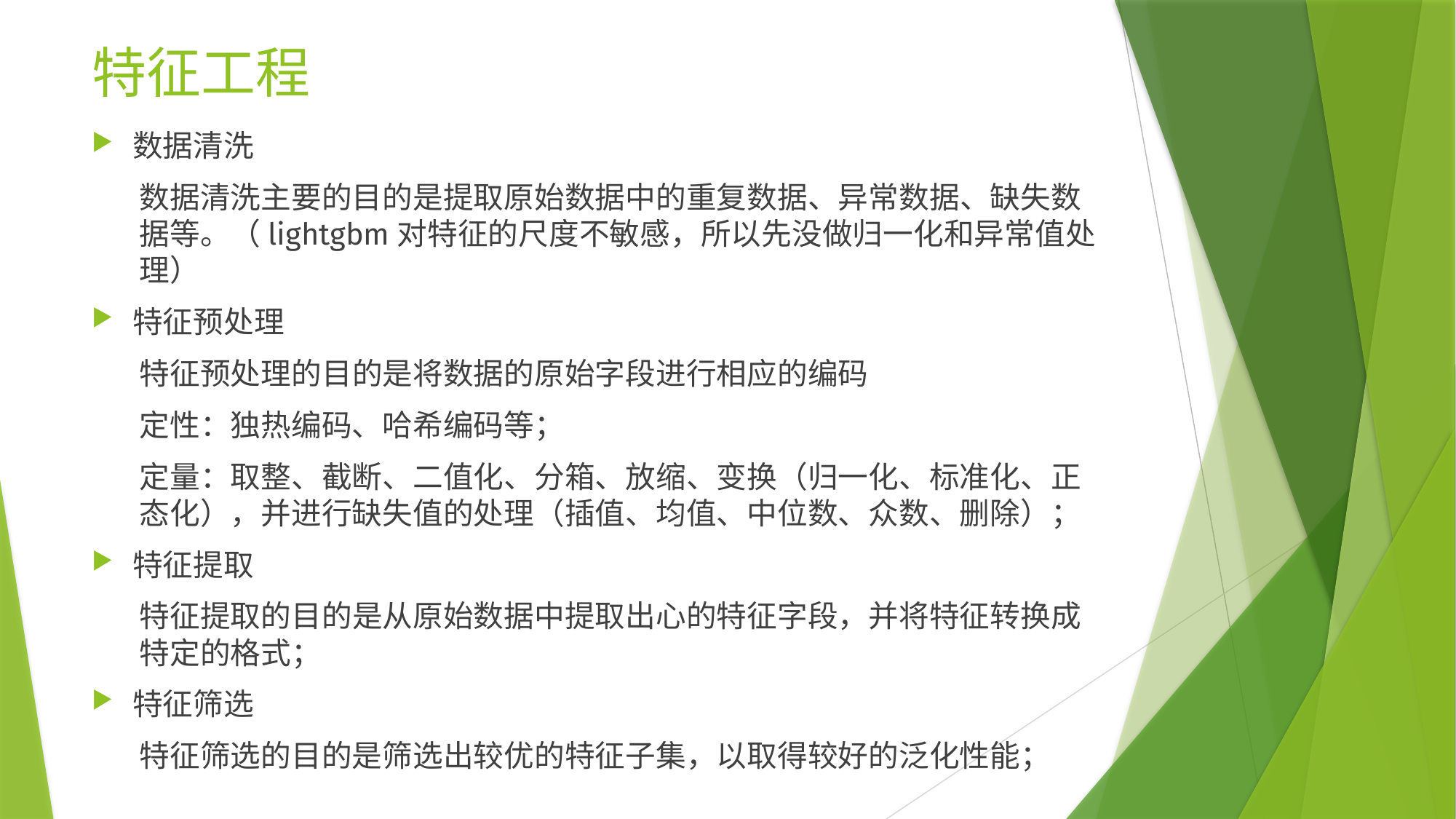

# 特征工程
数据清洗
数据清洗主要的目的是提取原始数据中的重复数据、异常数据、缺失数据等。（lightgbm对特征的尺度不敏感，所以先没做归一化和异常值处理）
特征预处理
特征预处理的目的是将数据的原始字段进行相应的编码
定性：独热编码、哈希编码等；
定量：取整、截断、二值化、分箱、放缩、变换（归一化、标准化、正态化），并进行缺失值的处理（插值、均值、中位数、众数、删除）；
特征提取
特征提取的目的是从原始数据中提取出心的特征字段，并将特征转换成特定的格式；
特征筛选
特征筛选的目的是筛选出较优的特征子集，以取得较好的泛化性能；